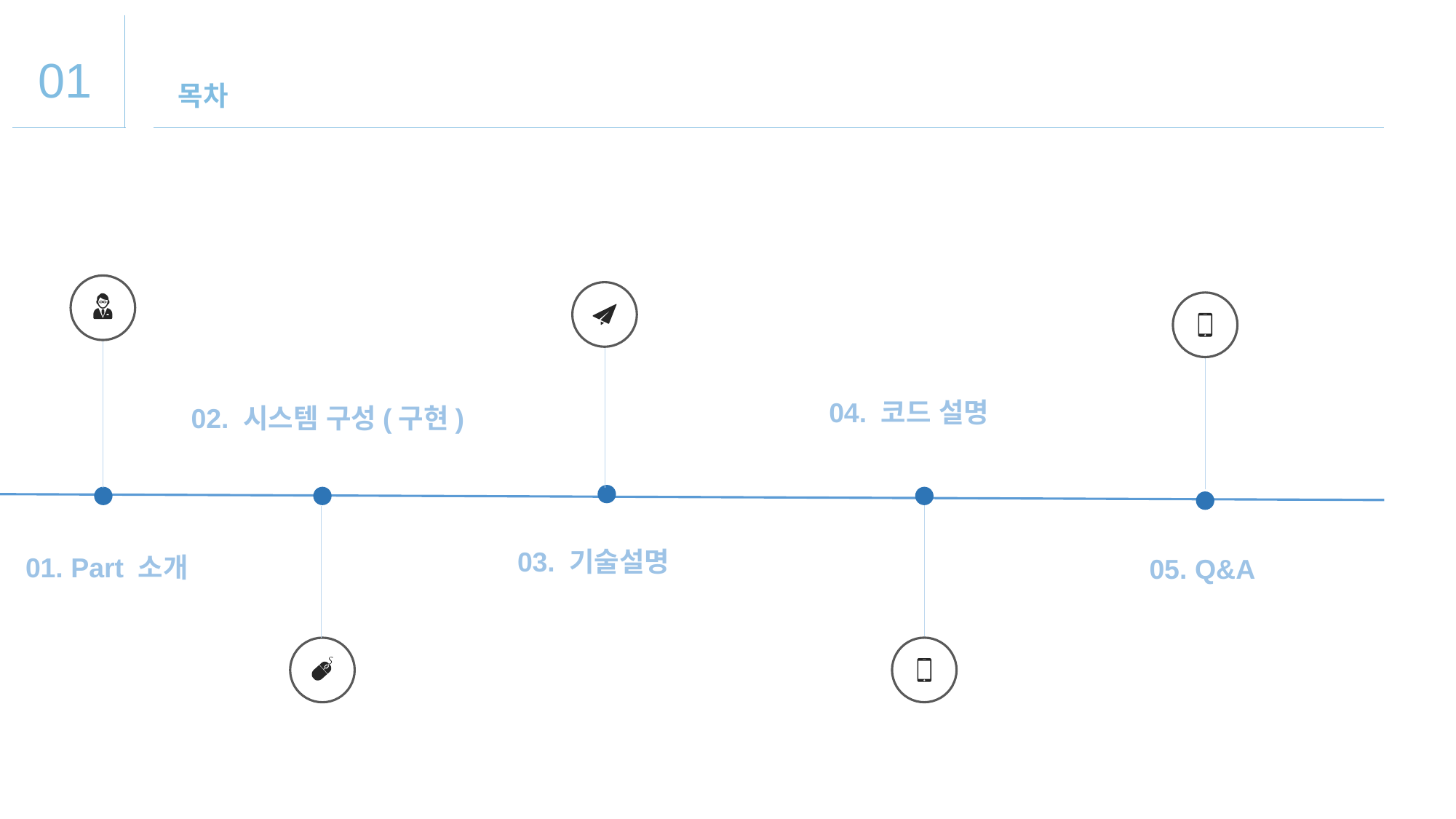

01
목차

02. 시스템 구성(구현)
04. 코드 설명

03. 기술설명
01. Part 소개
05. Q&A